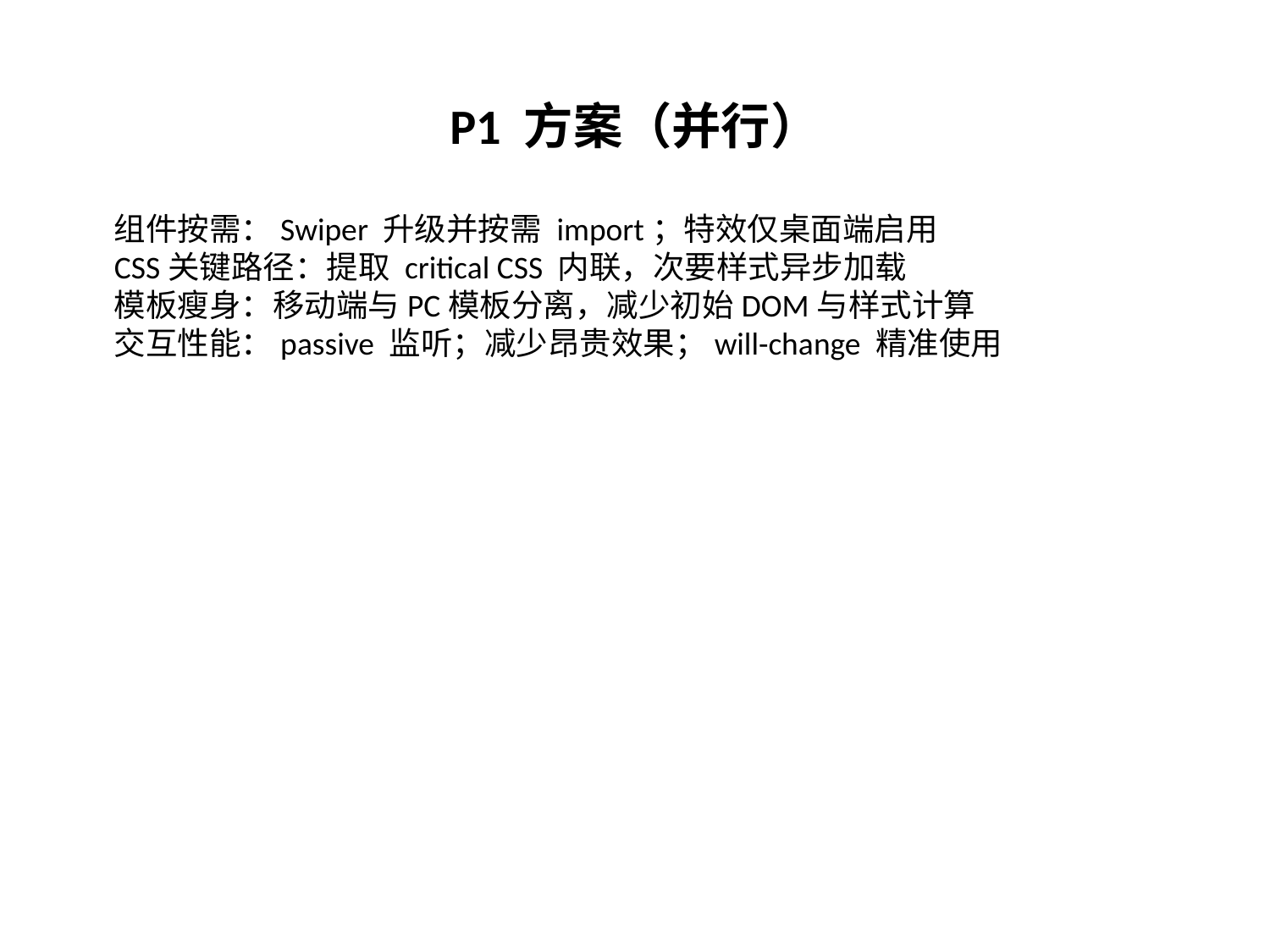

#
P1 方案（并行）
组件按需：Swiper 升级并按需 import；特效仅桌面端启用
CSS关键路径：提取 critical CSS 内联，次要样式异步加载
模板瘦身：移动端与PC模板分离，减少初始DOM与样式计算
交互性能：passive 监听；减少昂贵效果；will-change 精准使用